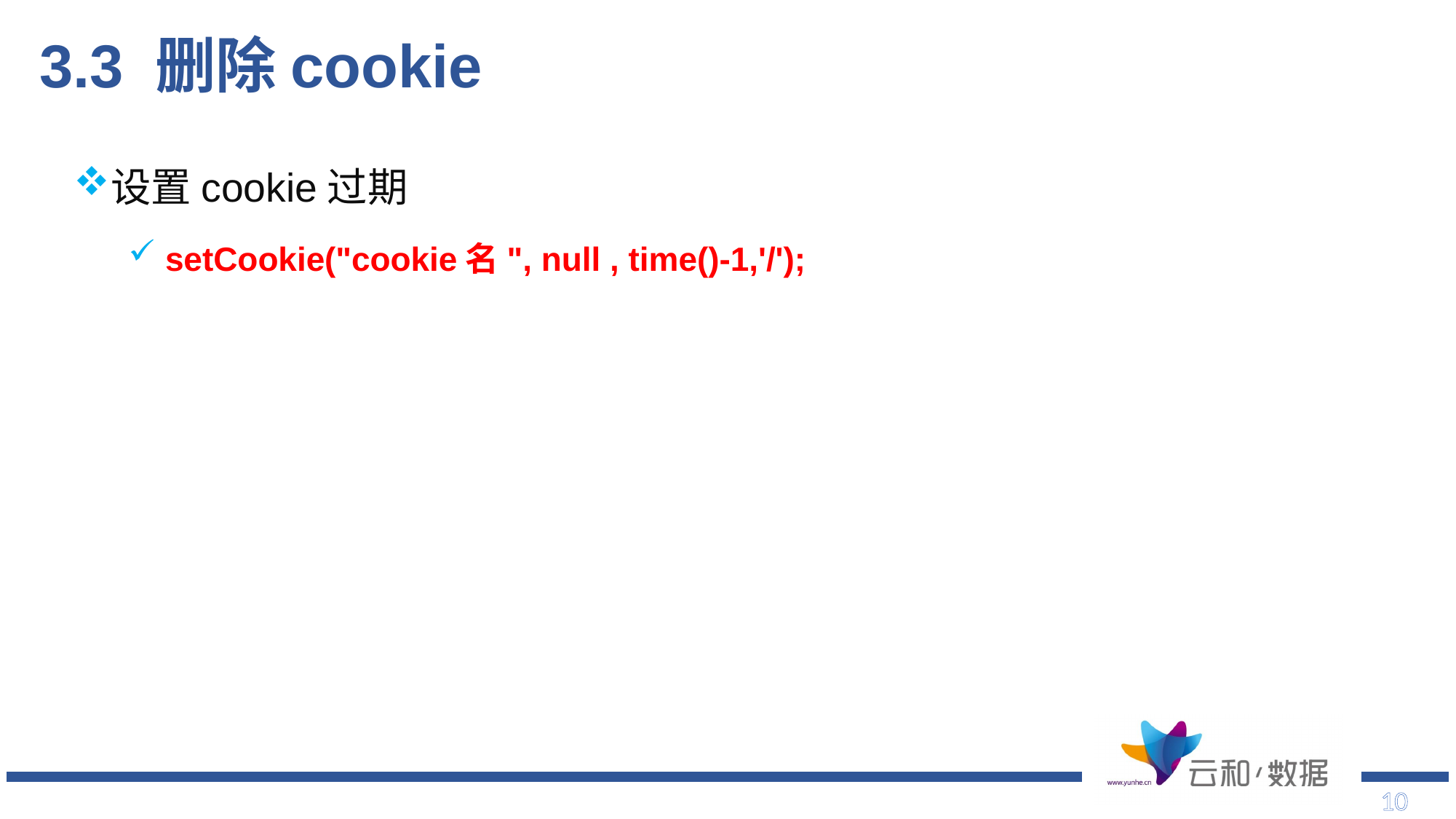

# 3.3 删除cookie

设置cookie过期
 setCookie("cookie名", null , time()-1,'/');